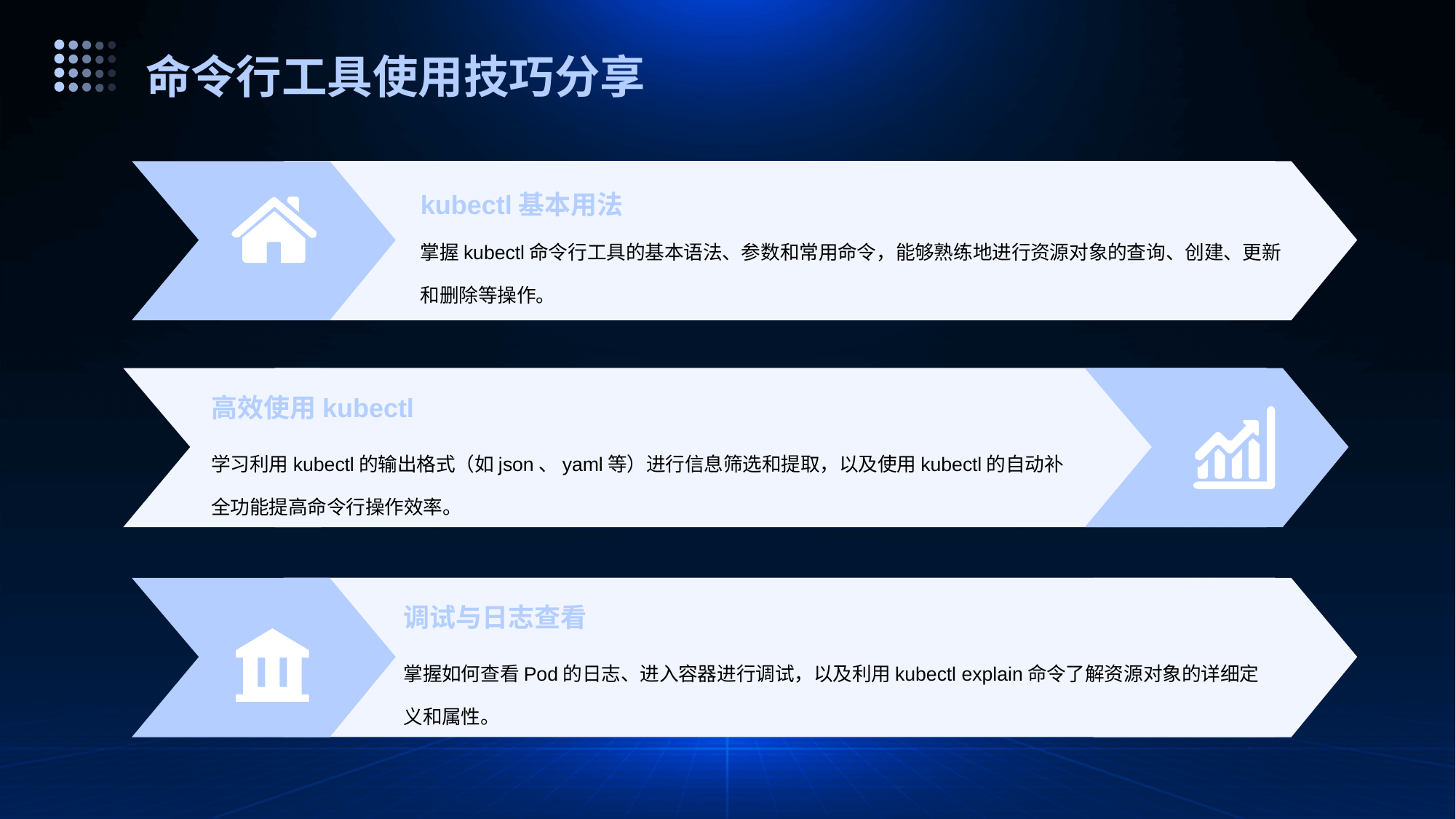

命令行工具使用技巧分享

kubectl基本用法

掌握kubectl命令行工具的基本语法、参数和常用命令，能够熟练地进行资源对象的查询、创建、更新和删除等操作。

高效使用kubectl

学习利用kubectl的输出格式（如json、yaml等）进行信息筛选和提取，以及使用kubectl的自动补全功能提高命令行操作效率。

调试与日志查看

掌握如何查看Pod的日志、进入容器进行调试，以及利用kubectl explain命令了解资源对象的详细定义和属性。